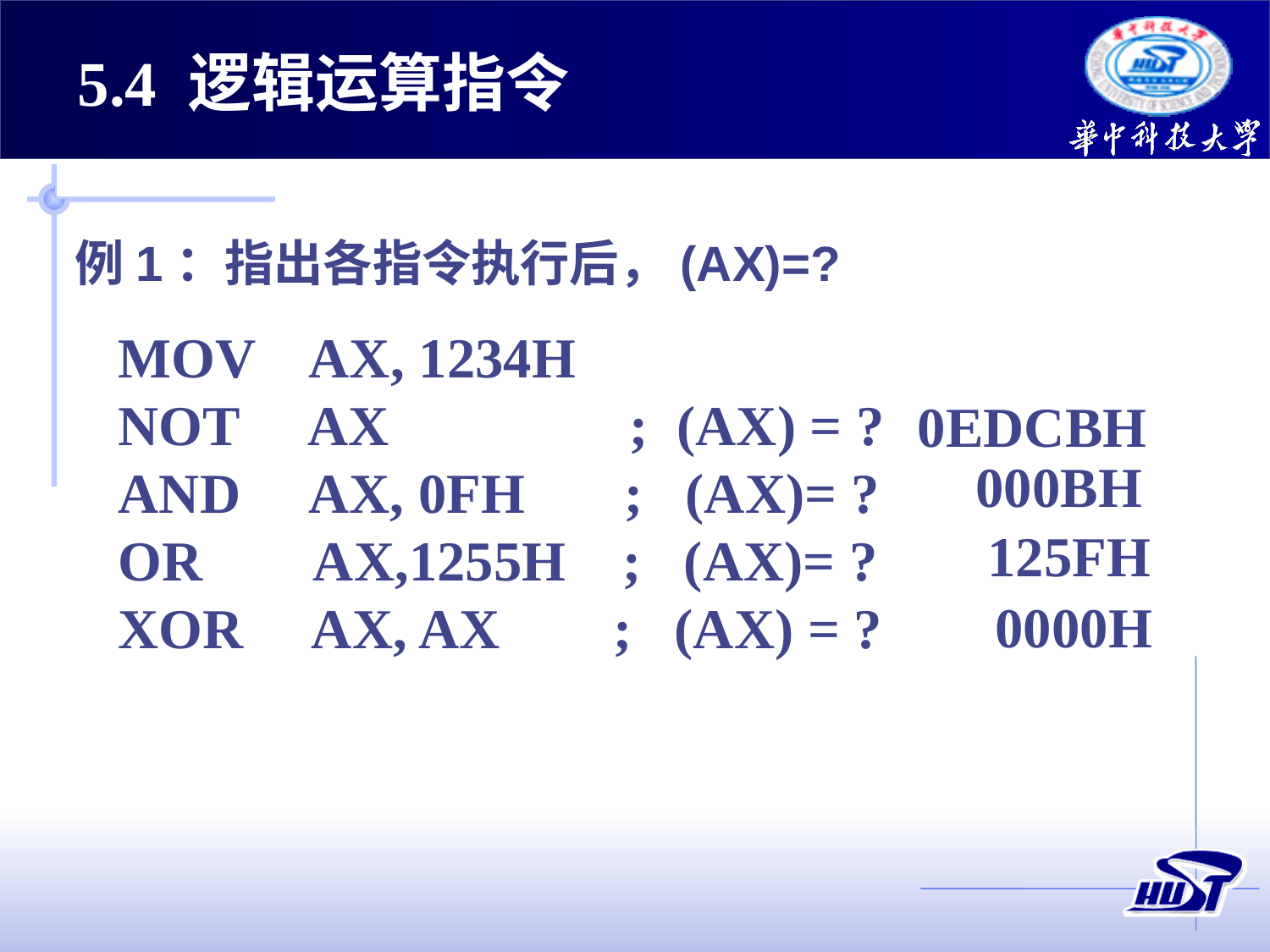

5.4 逻辑运算指令
例1：指出各指令执行后，(AX)=?
MOV    AX, 1234H
NOT     AX                 ;  (AX) = ?
AND     AX, 0FH       ;   (AX)= ?
OR        AX,1255H    ;   (AX)= ?
XOR     AX, AX        ;   (AX) = ?
0EDCBH
000BH
125FH
0000H